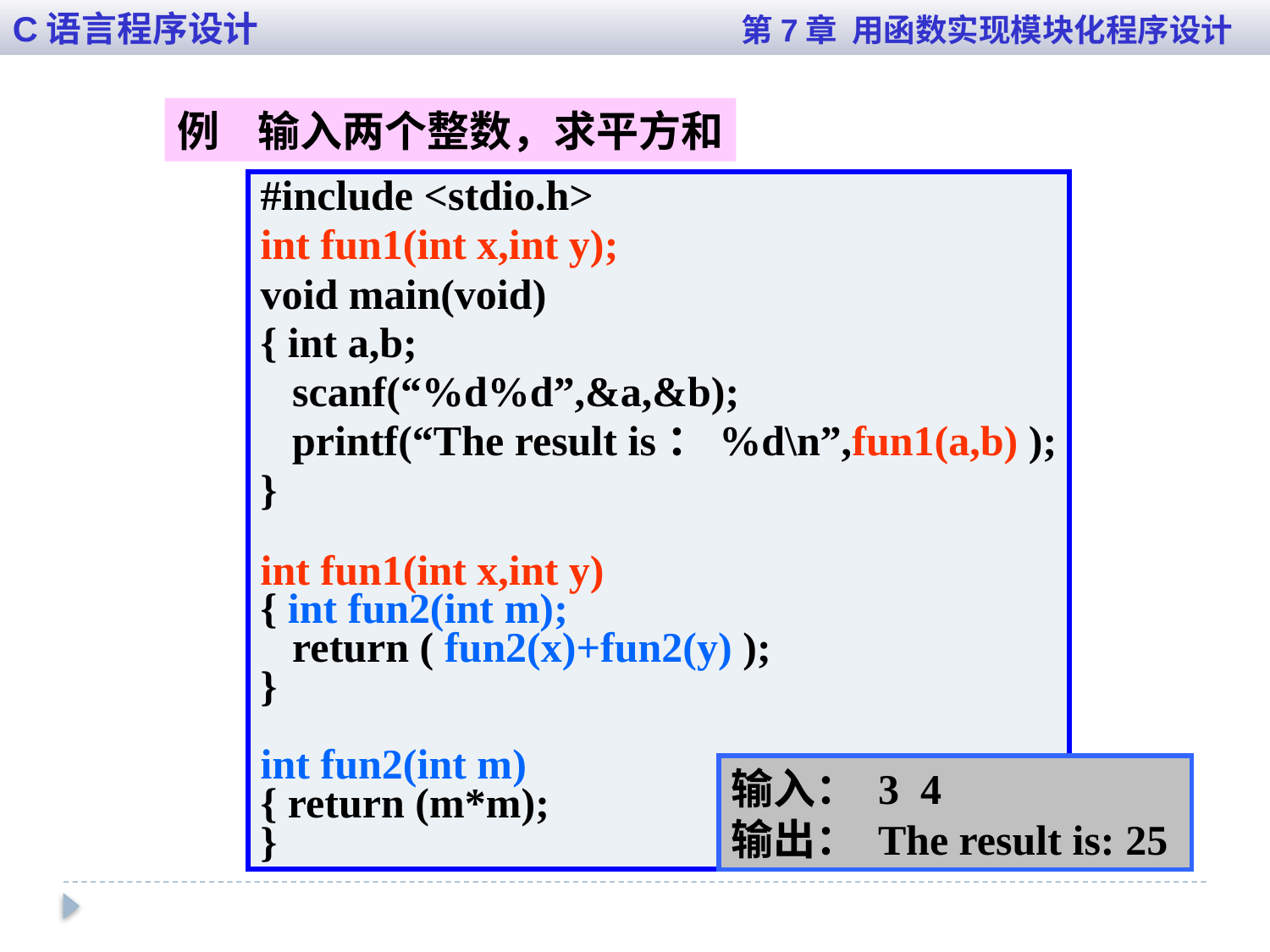

C语言程序设计                                                            第7章  用函数实现模块化程序设计
例    输入两个整数，求平方和
#include <stdio.h>
int fun1(int x,int y);
void main(void)
{ int a,b;
   scanf(“%d%d”,&a,&b);
   printf(“The result is：%d\n”,fun1(a,b) );
}

int fun1(int x,int y)
{ int fun2(int m);
   return ( fun2(x)+fun2(y) );
}

int fun2(int m)
{ return (m*m);
}
输入： 3  4
输出： The result is: 25